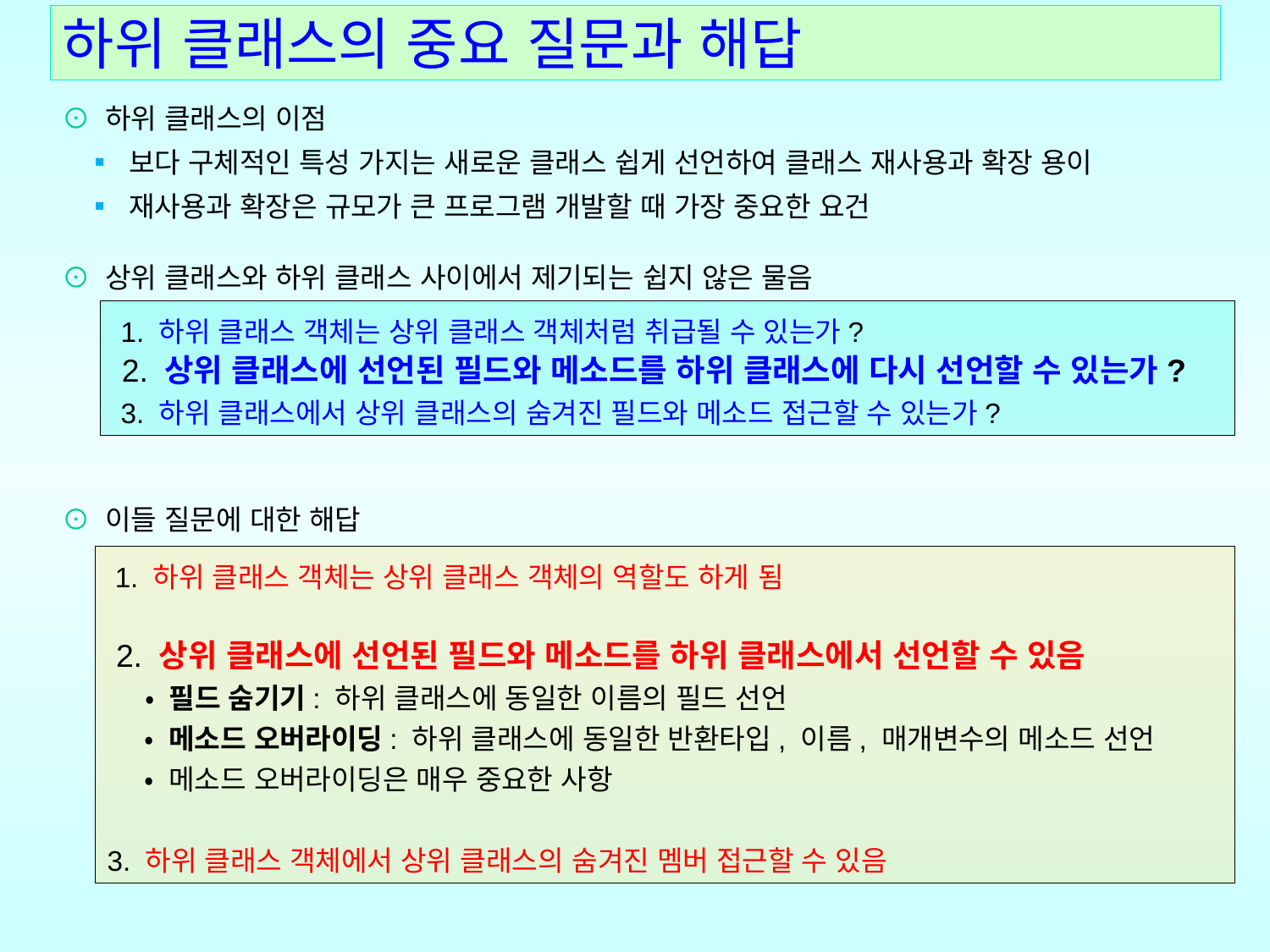

# 하위 클래스의 중요 질문과 해답
⊙ 하위 클래스의 이점
   ▪ 보다 구체적인 특성 가지는 새로운 클래스 쉽게 선언하여 클래스 재사용과 확장 용이
   ▪ 재사용과 확장은 규모가 큰 프로그램 개발할 때 가장 중요한 요건

⊙ 상위 클래스와 하위 클래스 사이에서 제기되는 쉽지 않은 물음

⊙ 이들 질문에 대한 해답

 1. 하위 클래스 객체는 상위 클래스 객체처럼 취급될 수 있는가?
 2. 상위 클래스에 선언된 필드와 메소드를 하위 클래스에 다시 선언할 수 있는가?
 3. 하위 클래스에서 상위 클래스의 숨겨진 필드와 메소드 접근할 수 있는가?
 1. 하위 클래스 객체는 상위 클래스 객체의 역할도 하게 됨

 2. 상위 클래스에 선언된 필드와 메소드를 하위 클래스에서 선언할 수 있음
     • 필드 숨기기: 하위 클래스에 동일한 이름의 필드 선언
     • 메소드 오버라이딩: 하위 클래스에 동일한 반환타입, 이름, 매개변수의 메소드 선언
     • 메소드 오버라이딩은 매우 중요한 사항

3. 하위 클래스 객체에서 상위 클래스의 숨겨진 멤버 접근할 수 있음